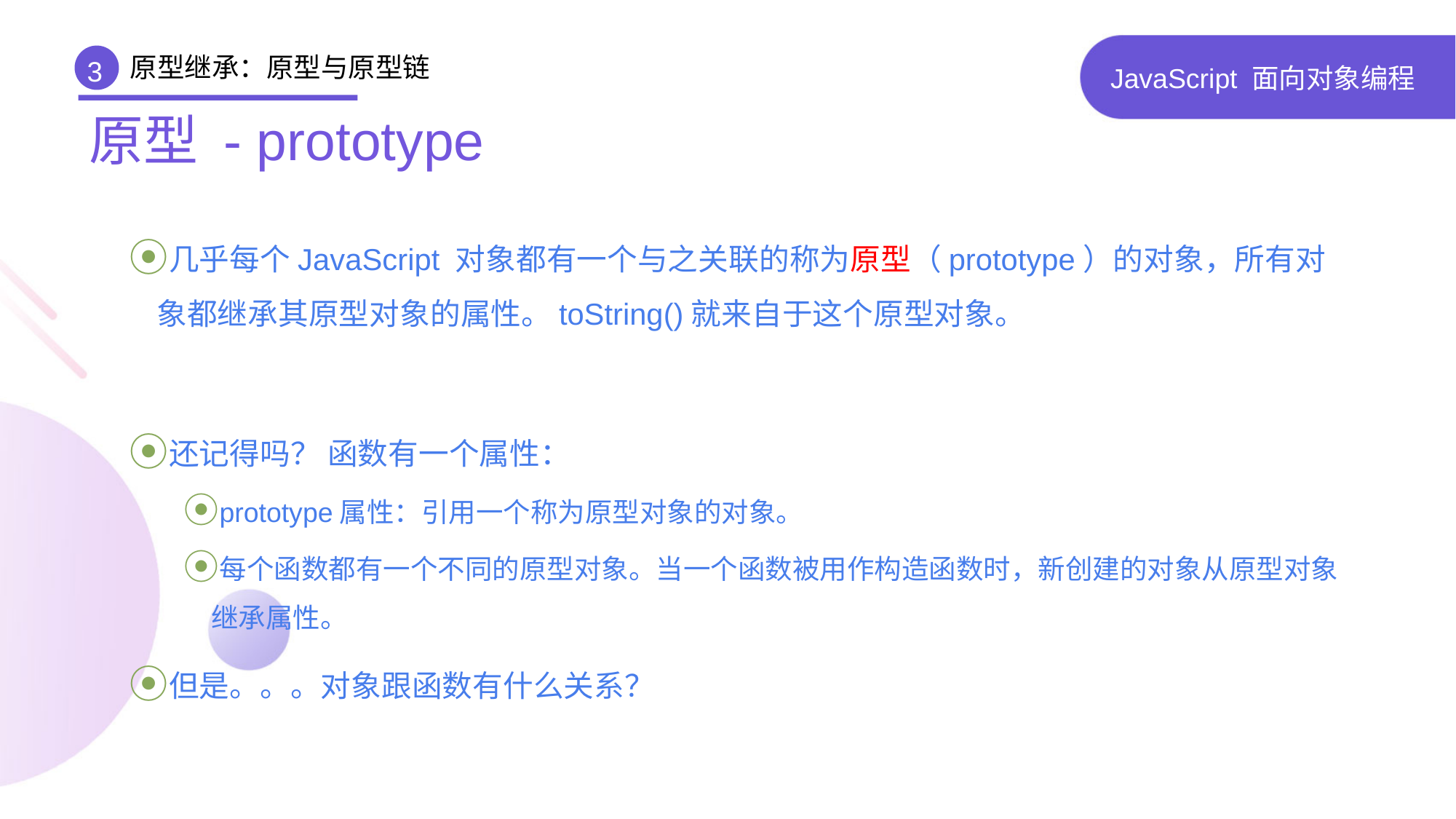

原型继承：原型与原型链
3
# JavaScript 面向对象编程
原型 - prototype
几乎每个JavaScript 对象都有一个与之关联的称为原型（prototype）的对象，所有对象都继承其原型对象的属性。toString()就来自于这个原型对象。

还记得吗？ 函数有一个属性：
prototype属性：引用一个称为原型对象的对象。
每个函数都有一个不同的原型对象。当一个函数被用作构造函数时，新创建的对象从原型对象继承属性。
但是。。。对象跟函数有什么关系？